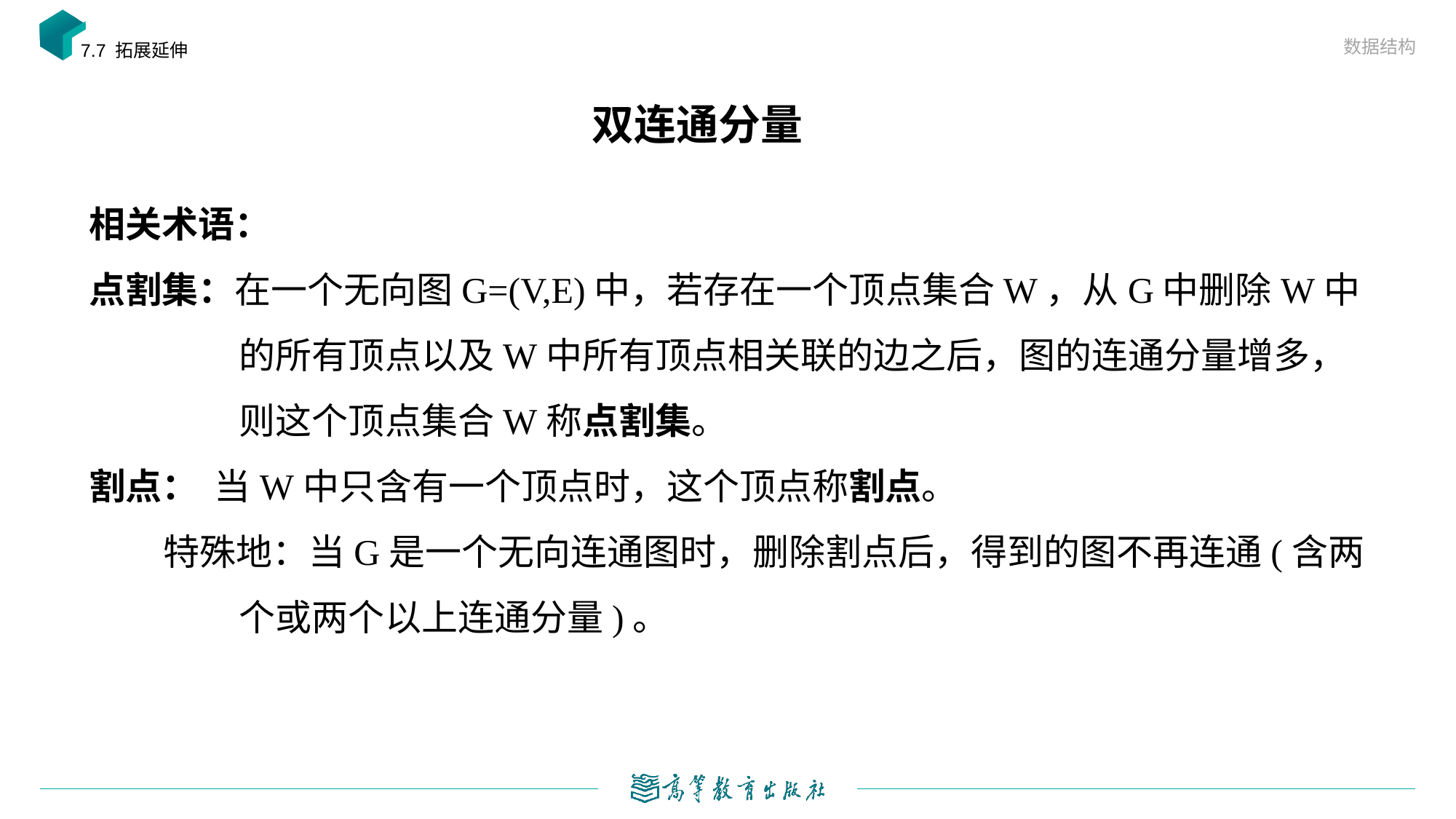

数据结构
7.7 拓展延伸

# 双连通分量
相关术语：
点割集：在一个无向图G=(V,E)中，若存在一个顶点集合W，从G中删除W中的所有顶点以及W中所有顶点相关联的边之后，图的连通分量增多，则这个顶点集合W称点割集。
割点：  当W中只含有一个顶点时，这个顶点称割点。
        特殊地：当G是一个无向连通图时，删除割点后，得到的图不再连通(含两个或两个以上连通分量)。